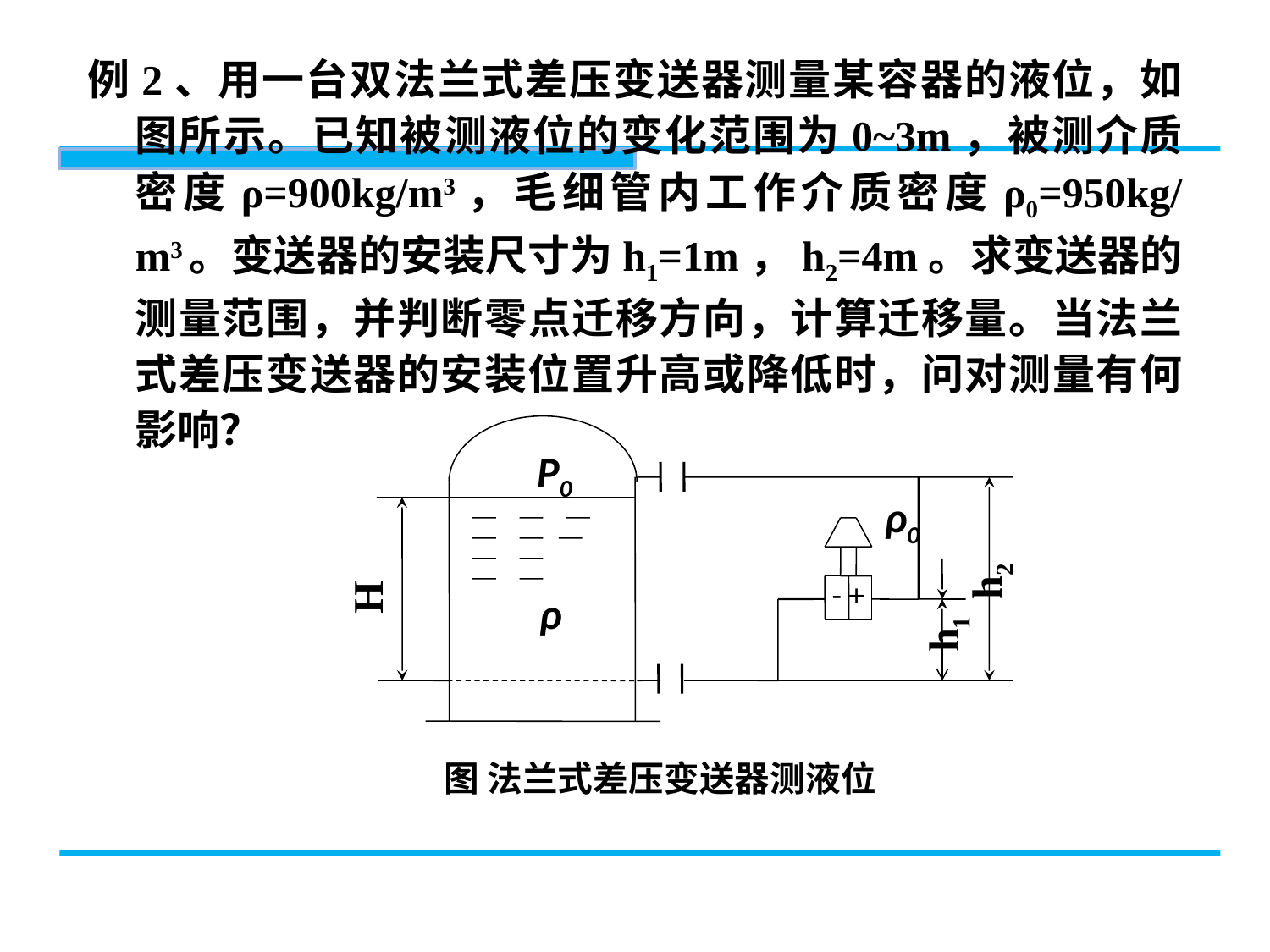

例2、用一台双法兰式差压变送器测量某容器的液位，如图所示。已知被测液位的变化范围为0~3m，被测介质密度ρ=900kg/m3，毛细管内工作介质密度ρ0=950kg/m3。变送器的安装尺寸为h1=1m，h2=4m。求变送器的测量范围，并判断零点迁移方向，计算迁移量。当法兰式差压变送器的安装位置升高或降低时，问对测量有何影响？

H
h2

h1

图 法兰式差压变送器测液位

P0
ρ0
- +
ρ